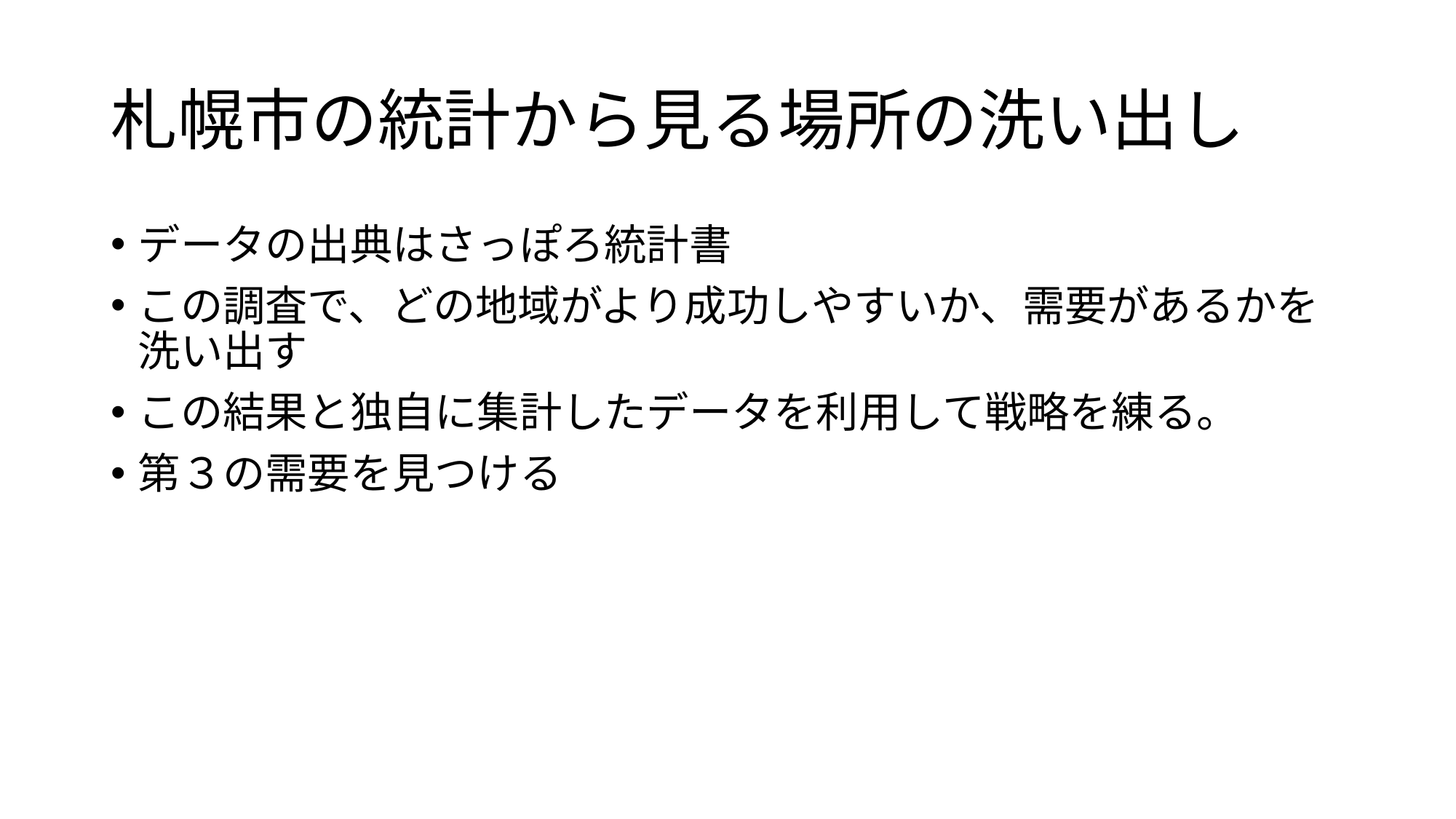

# 札幌市の統計から見る場所の洗い出し
データの出典はさっぽろ統計書
この調査で、どの地域がより成功しやすいか、需要があるかを洗い出す
この結果と独自に集計したデータを利用して戦略を練る。
第３の需要を見つける